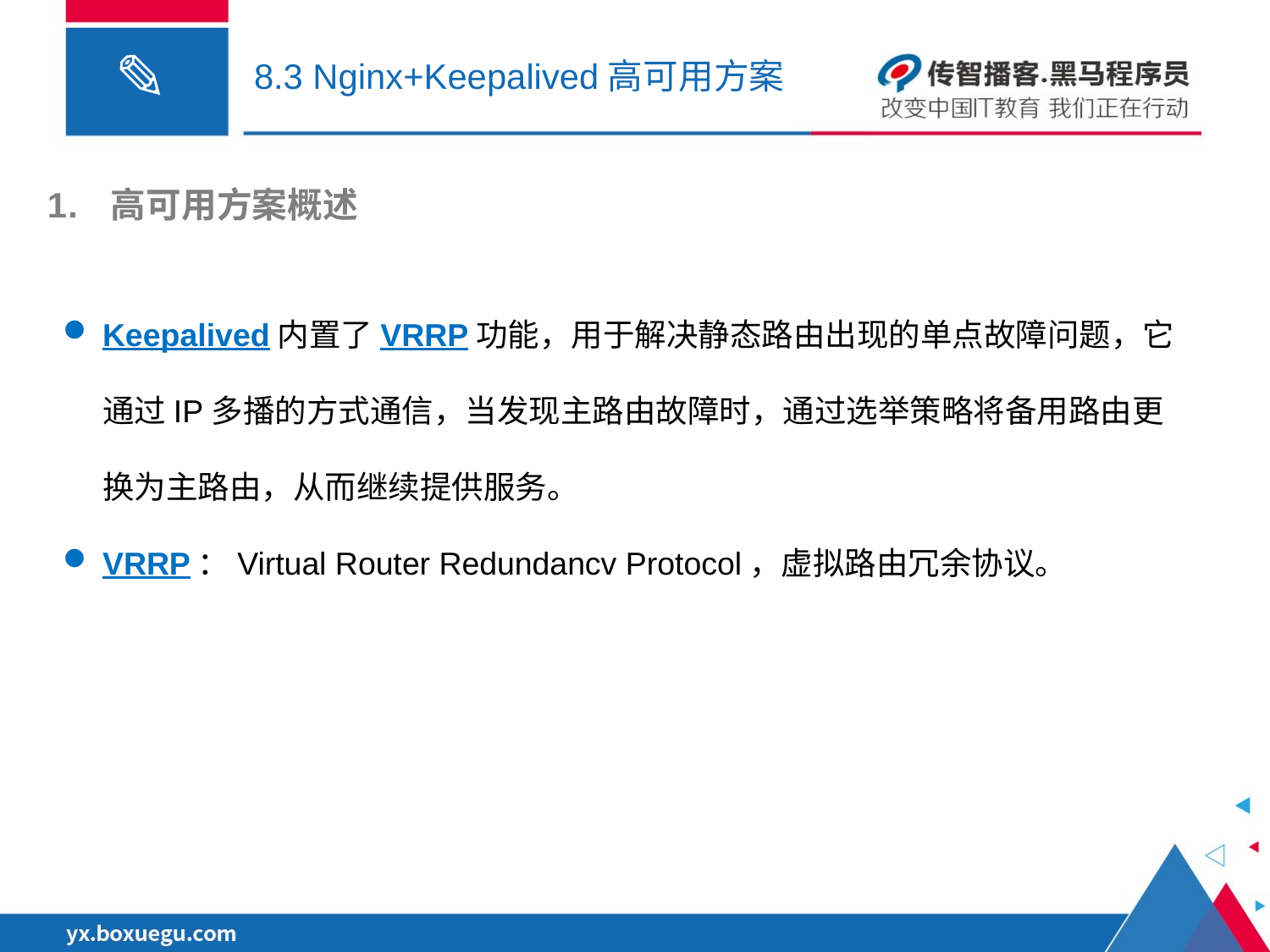

# 8.3 Nginx+Keepalived高可用方案
高可用方案概述
Keepalived内置了VRRP功能，用于解决静态路由出现的单点故障问题，它通过IP多播的方式通信，当发现主路由故障时，通过选举策略将备用路由更换为主路由，从而继续提供服务。
VRRP：Virtual Router Redundancv Protocol，虚拟路由冗余协议。